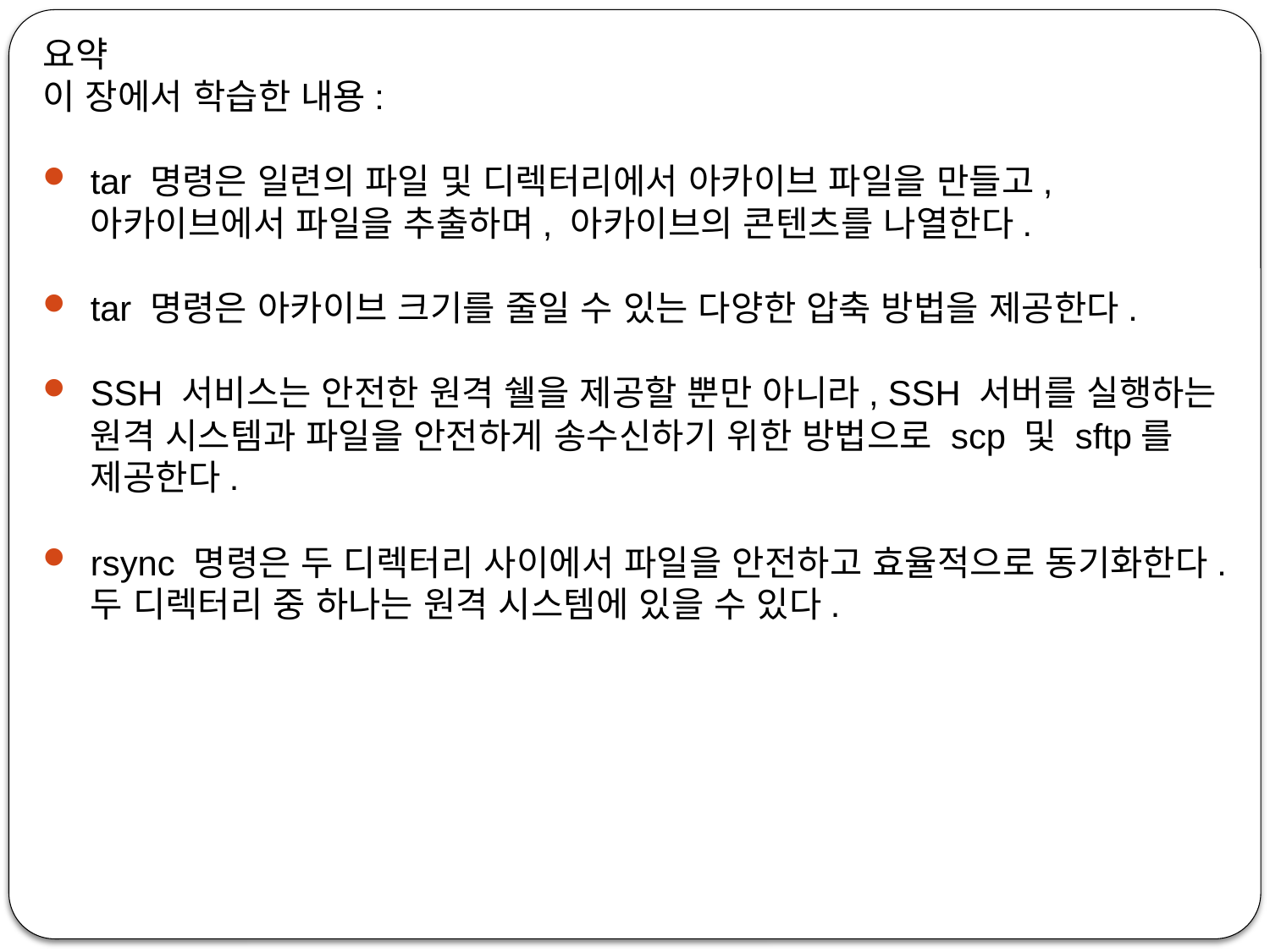

요약
이 장에서 학습한 내용:

tar 명령은 일련의 파일 및 디렉터리에서 아카이브 파일을 만들고, 아카이브에서 파일을 추출하며, 아카이브의 콘텐츠를 나열한다.

tar 명령은 아카이브 크기를 줄일 수 있는 다양한 압축 방법을 제공한다.

SSH 서비스는 안전한 원격 쉘을 제공할 뿐만 아니라, SSH 서버를 실행하는 원격 시스템과 파일을 안전하게 송수신하기 위한 방법으로 scp 및 sftp를 제공한다.

rsync 명령은 두 디렉터리 사이에서 파일을 안전하고 효율적으로 동기화한다. 두 디렉터리 중 하나는 원격 시스템에 있을 수 있다.